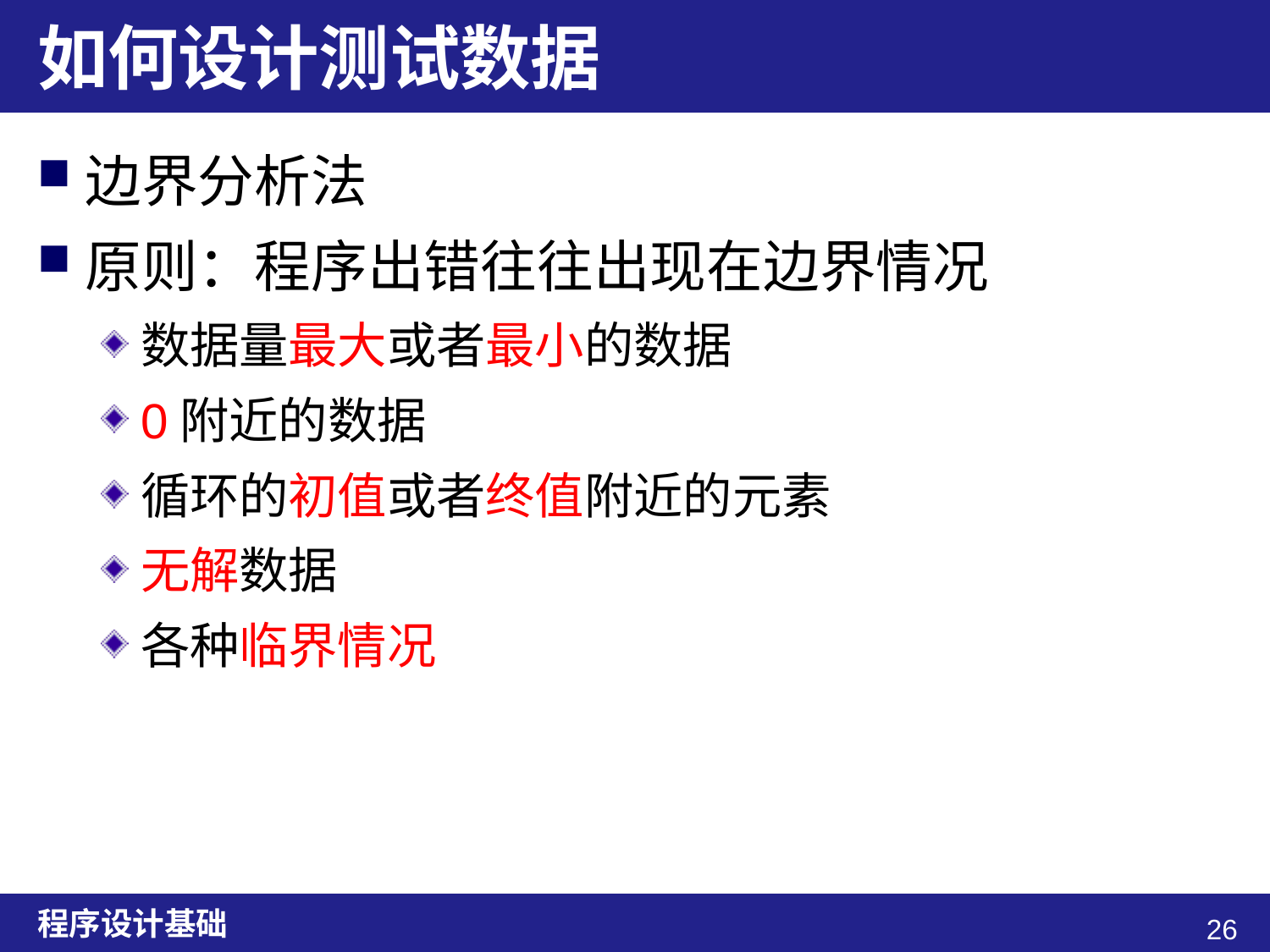

# 如何设计测试数据
边界分析法
原则：程序出错往往出现在边界情况
数据量最大或者最小的数据
0附近的数据
循环的初值或者终值附近的元素
无解数据
各种临界情况